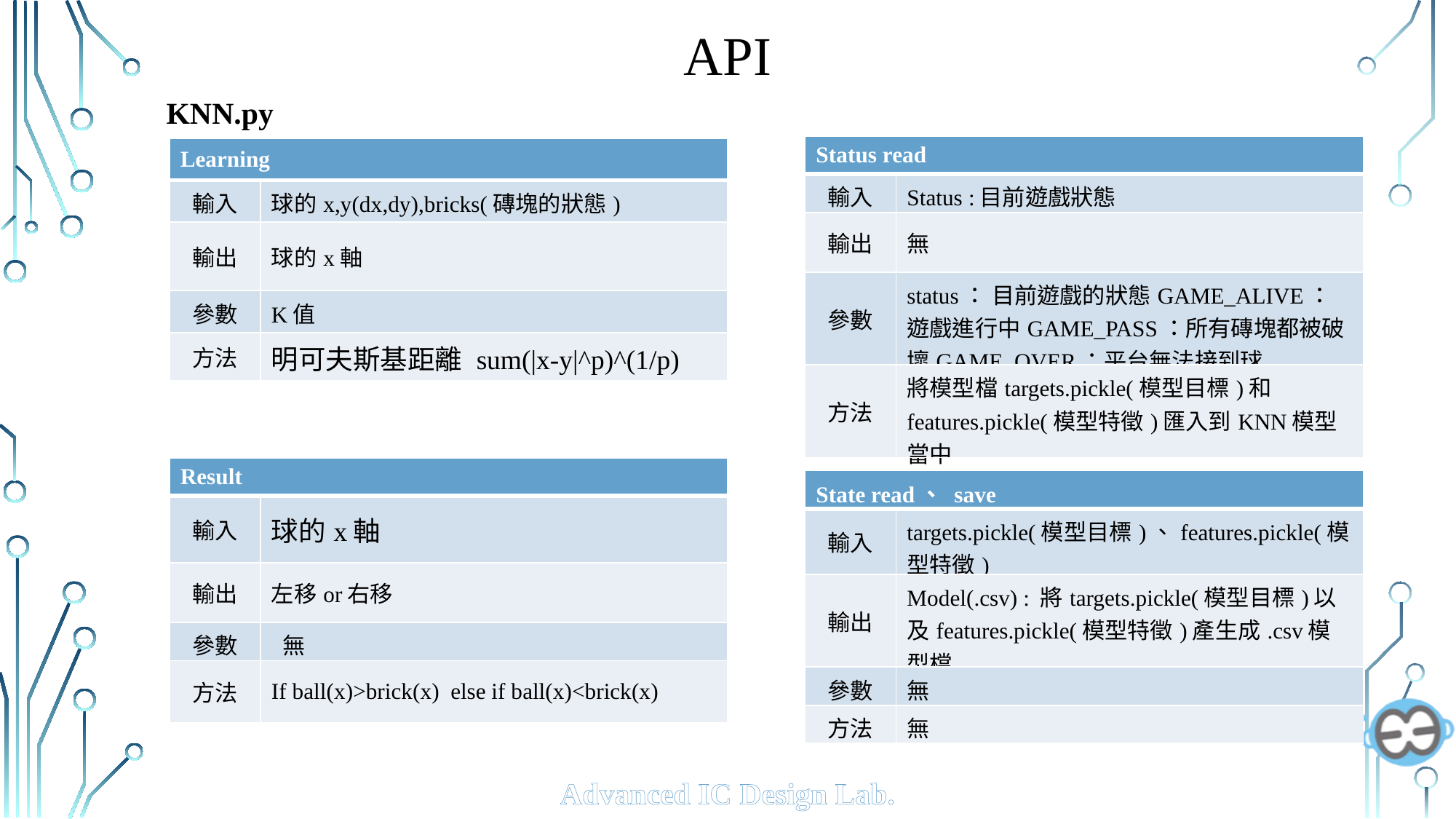

# API
KNN.py
| Status read |  |
| --- | --- |
| 輸入 | Status :目前遊戲狀態 |
| 輸出 | 無 |
| 參數 | status： 目前遊戲的狀態GAME\_ALIVE：遊戲進行中GAME\_PASS：所有磚塊都被破壞GAME\_OVER：平台無法接到球 |
| 方法 | 將模型檔targets.pickle(模型目標)和features.pickle(模型特徵)匯入到KNN模型當中 |
| Learning |  |
| --- | --- |
| 輸入 | 球的x,y(dx,dy),bricks(磚塊的狀態) |
| 輸出 | 球的x軸 |
| 參數 | K值 |
| 方法 | 明可夫斯基距離 sum(|x-y|^p)^(1/p) |
| Result |  |
| --- | --- |
| 輸入 | 球的x軸 |
| 輸出 | 左移or右移 |
| 參數 | 無 |
| 方法 | If ball(x)>brick(x) else if ball(x)<brick(x) |
| State read、 save |  |
| --- | --- |
| 輸入 | targets.pickle(模型目標)、features.pickle(模型特徵) |
| 輸出 | Model(.csv) : 將targets.pickle(模型目標)以及features.pickle(模型特徵)產生成.csv模型檔 |
| 參數 | 無 |
| 方法 | 無 |